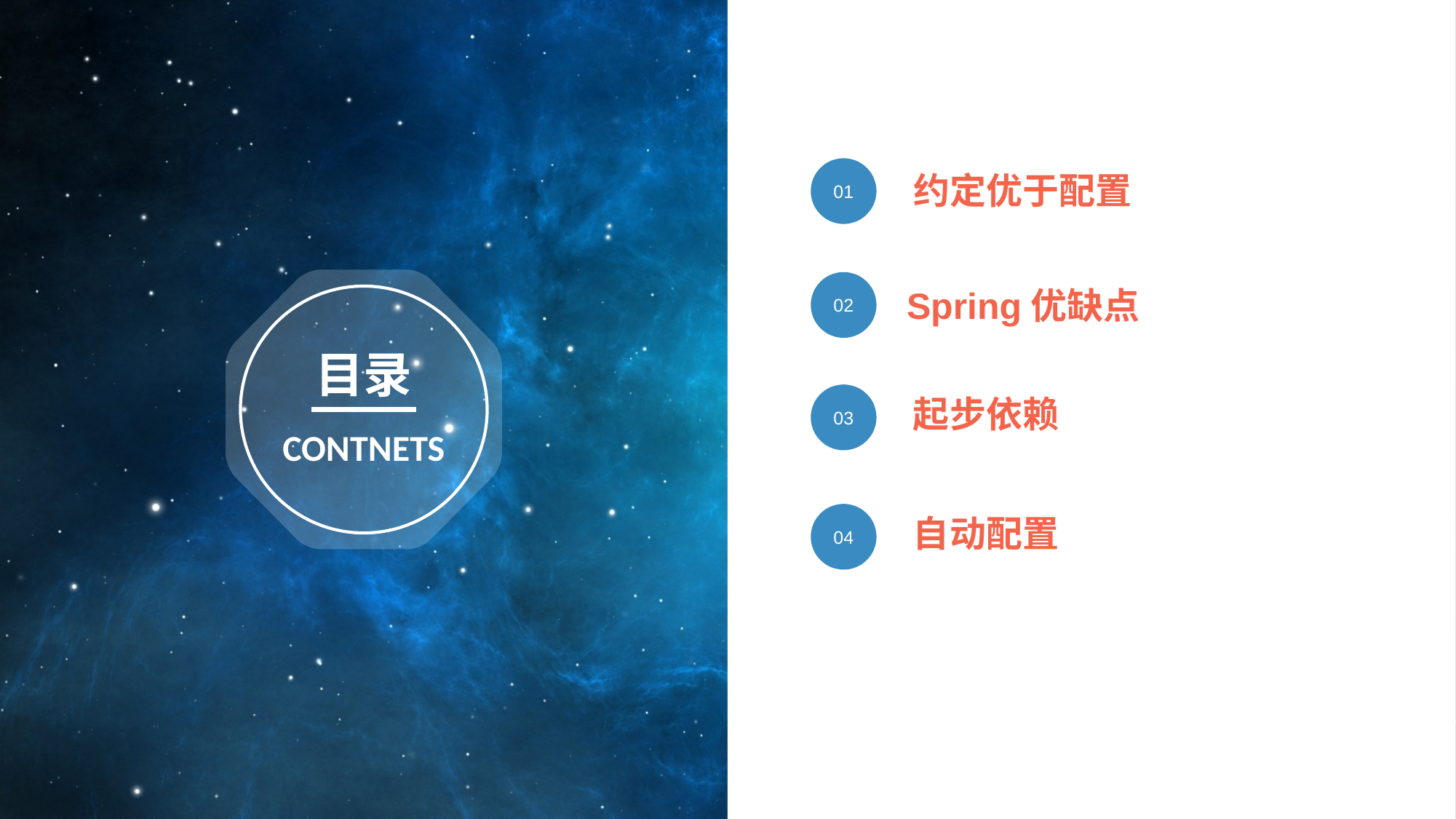

01
约定优于配置

02
Spring优缺点

目录
03
起步依赖
CONTNETS

04
自动配置